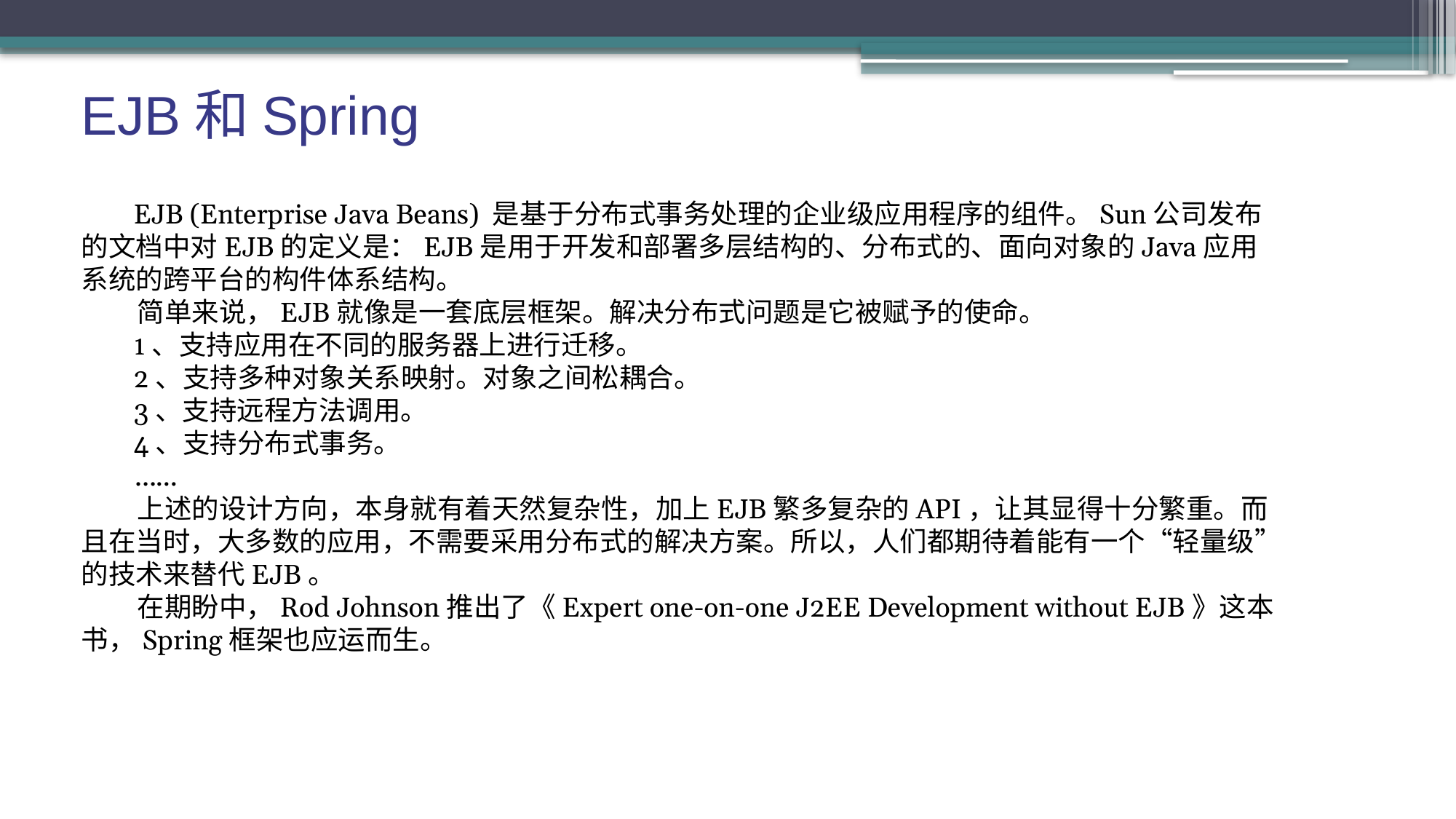

EJB和Spring
        EJB (Enterprise Java Beans) 是基于分布式事务处理的企业级应用程序的组件。Sun公司发布的文档中对EJB的定义是：EJB是用于开发和部署多层结构的、分布式的、面向对象的Java应用系统的跨平台的构件体系结构。
        简单来说，EJB就像是一套底层框架。解决分布式问题是它被赋予的使命。
        1、支持应用在不同的服务器上进行迁移。
        2、支持多种对象关系映射。对象之间松耦合。
        3、支持远程方法调用。
        4、支持分布式事务。
        …...
        上述的设计方向，本身就有着天然复杂性，加上EJB繁多复杂的API，让其显得十分繁重。而且在当时，大多数的应用，不需要采用分布式的解决方案。所以，人们都期待着能有一个“轻量级”的技术来替代EJB。
        在期盼中，Rod Johnson推出了《Expert one-on-one J2EE Development without EJB》这本书，Spring框架也应运而生。